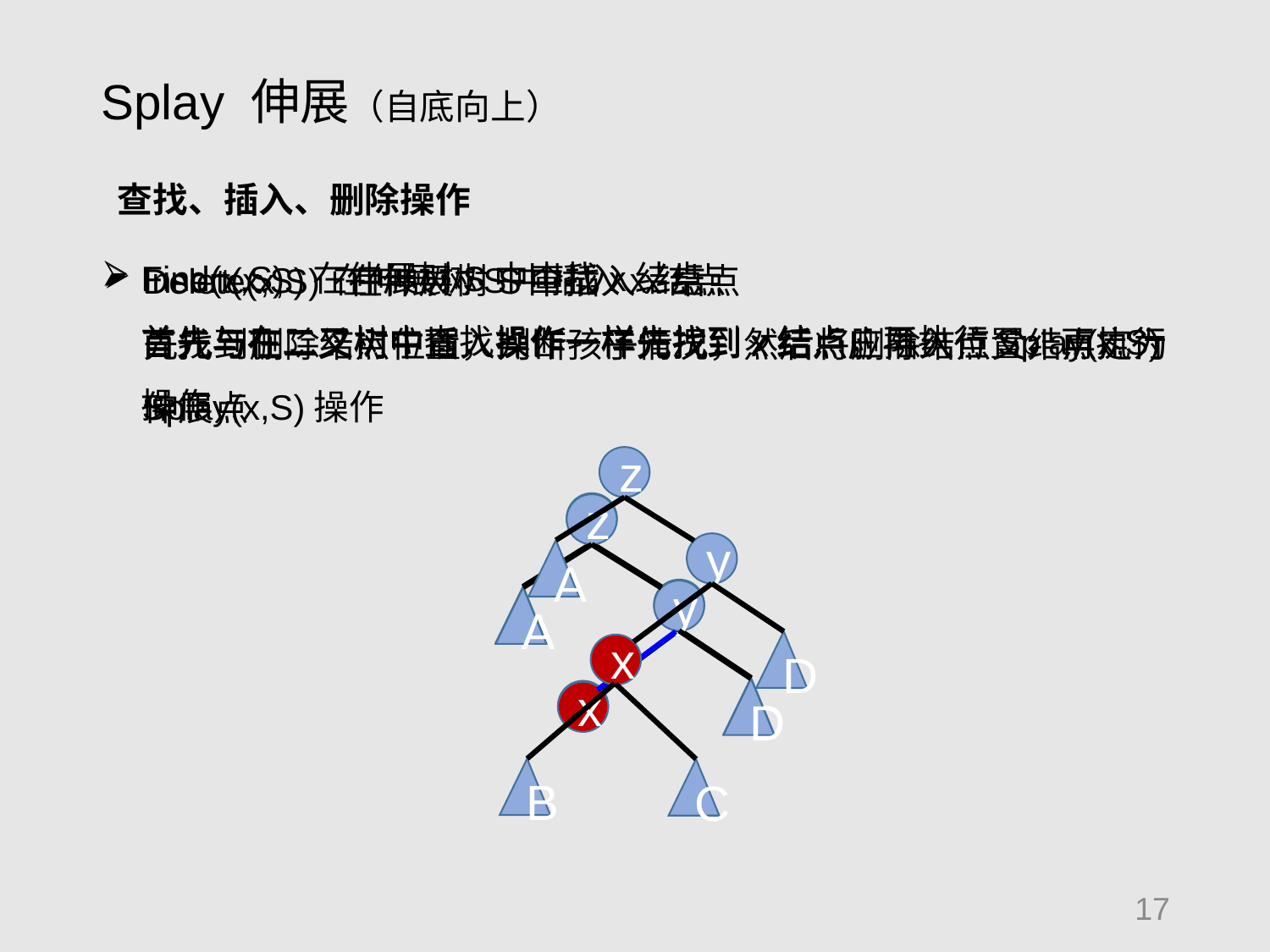

Splay 伸展（自底向上）
查找、插入、删除操作
Find(x,S)  在伸展树S中查找x结点
首先与在二叉树中查找操作一样先找到x结点，再执行Splay(x,S)操作
Insert(x,S)  在伸展树S中插入x结点
首先与在二叉树中插入操作一样先找到x结点应插入位置，再执行Splay(x,S)操作
Delete(x,S)  在伸展树S中插入x结点
先找到删除结点位置，判断孩子情况，然后将删除结点父结点定为伸展点
z
y
A
D
x
z
y
A
D
x
z
y
A
D
x
B
C
17